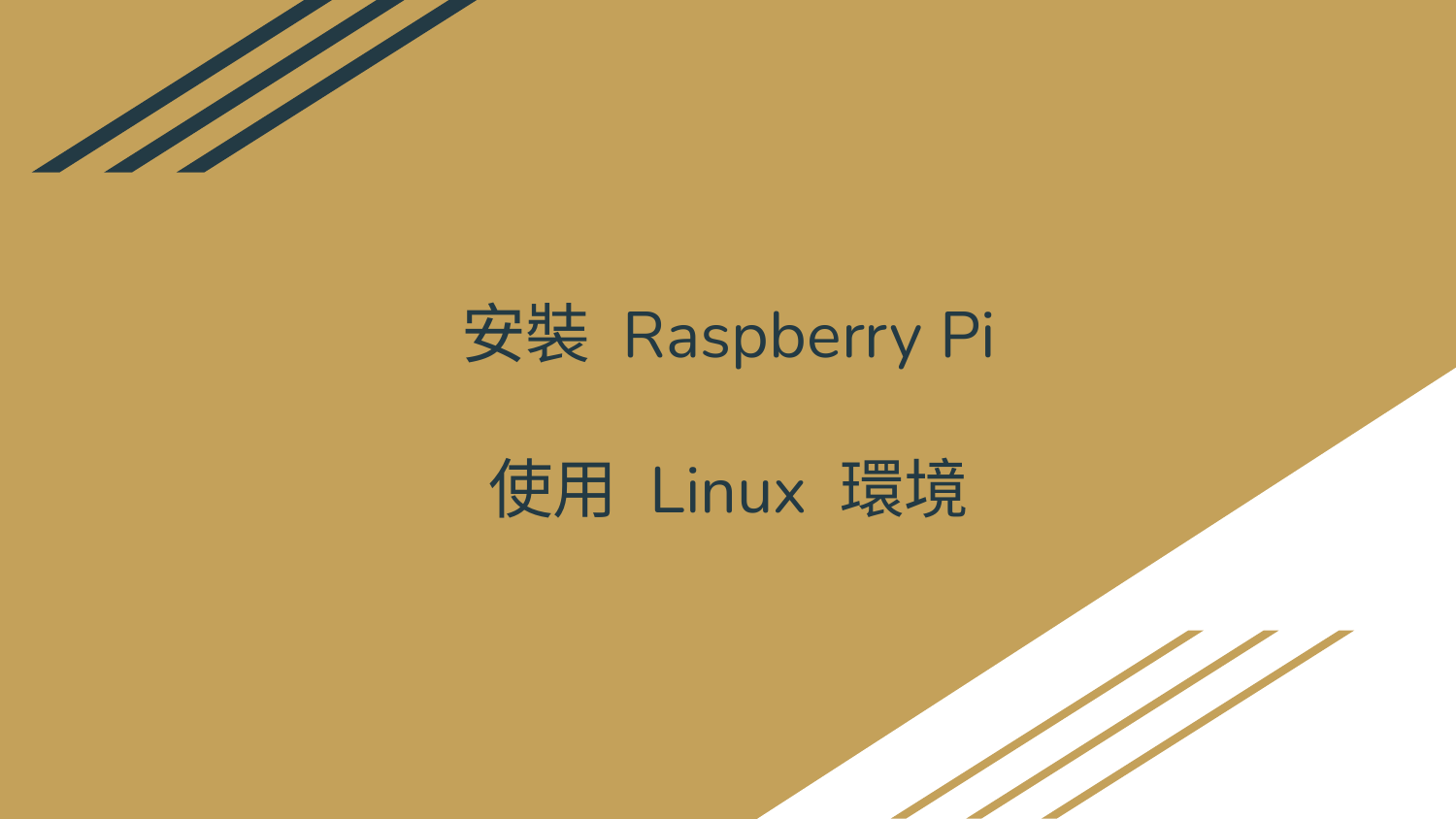

# 安裝 Raspberry Pi

使用 Linux 環境